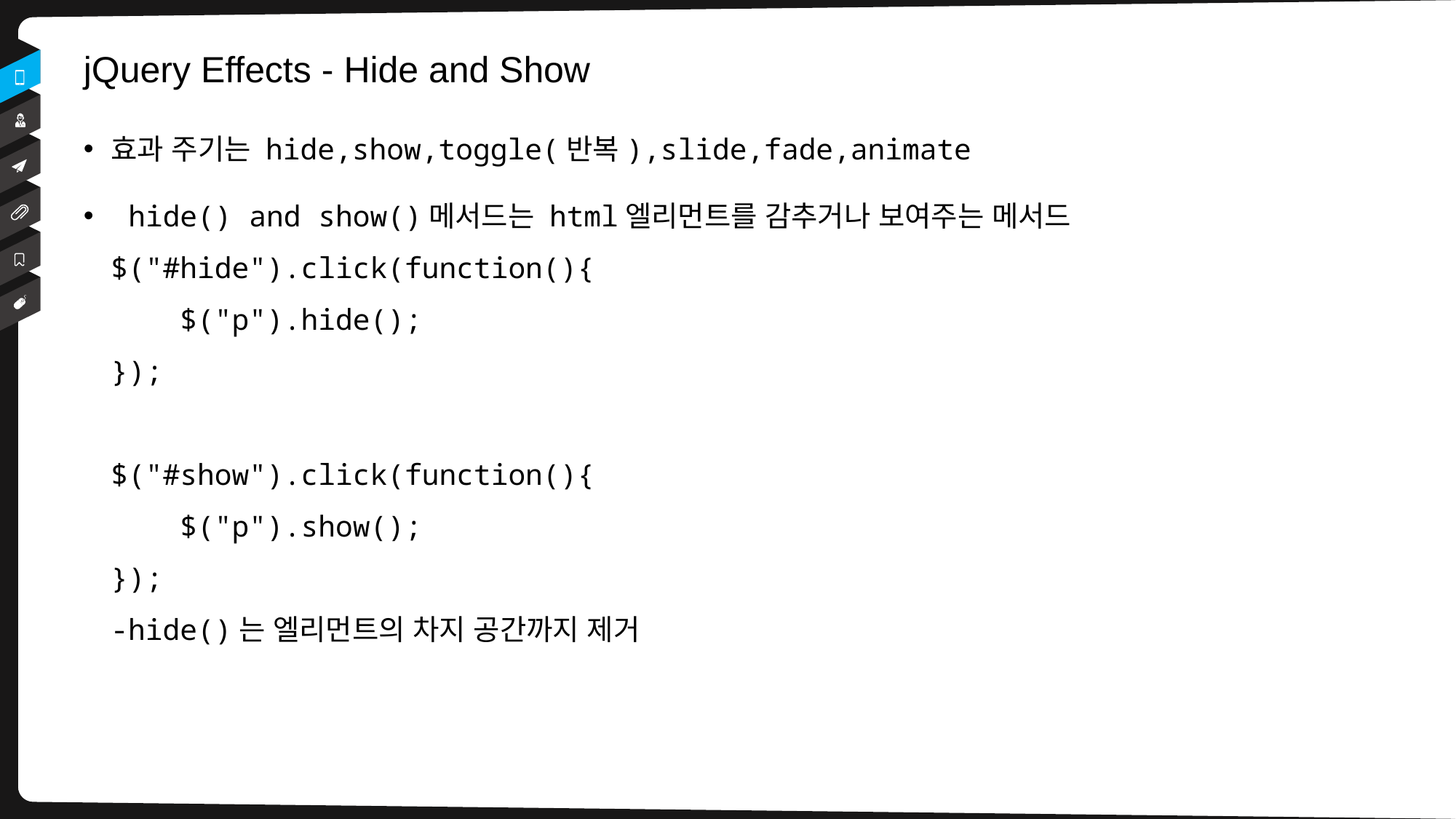

# jQuery Effects - Hide and Show
효과 주기는 hide,show,toggle(반복),slide,fade,animate
 hide() and show()메서드는 html엘리먼트를 감추거나 보여주는 메서드
$("#hide").click(function(){
    $("p").hide();
});
$("#show").click(function(){
    $("p").show();
});
-hide()는 엘리먼트의 차지 공간까지 제거